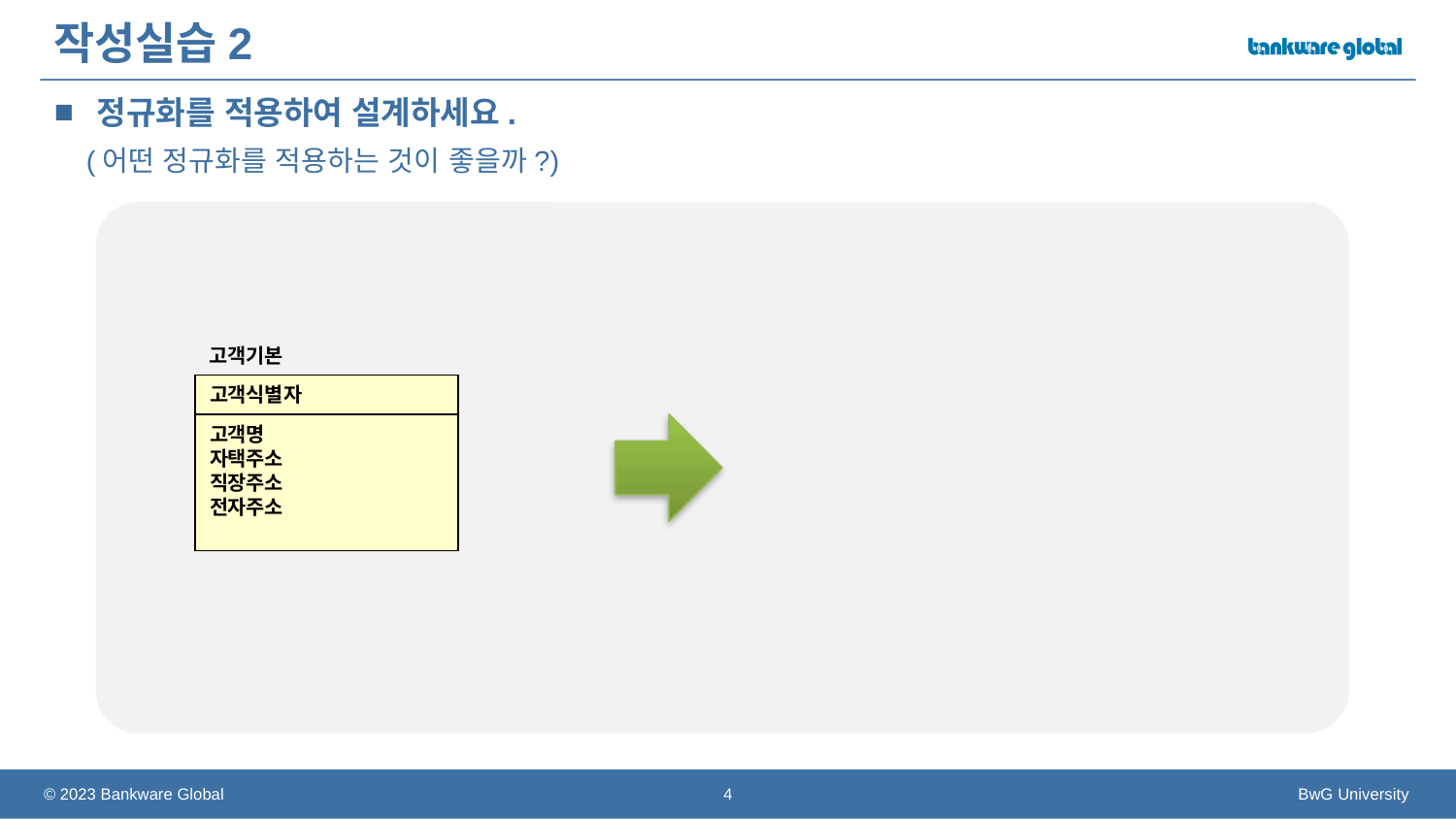

# 작성실습2
정규화를 적용하여 설계하세요.
    (어떤 정규화를 적용하는 것이 좋을까?)

고객기본
고객식별자
고객명
자택주소
직장주소
전자주소

4